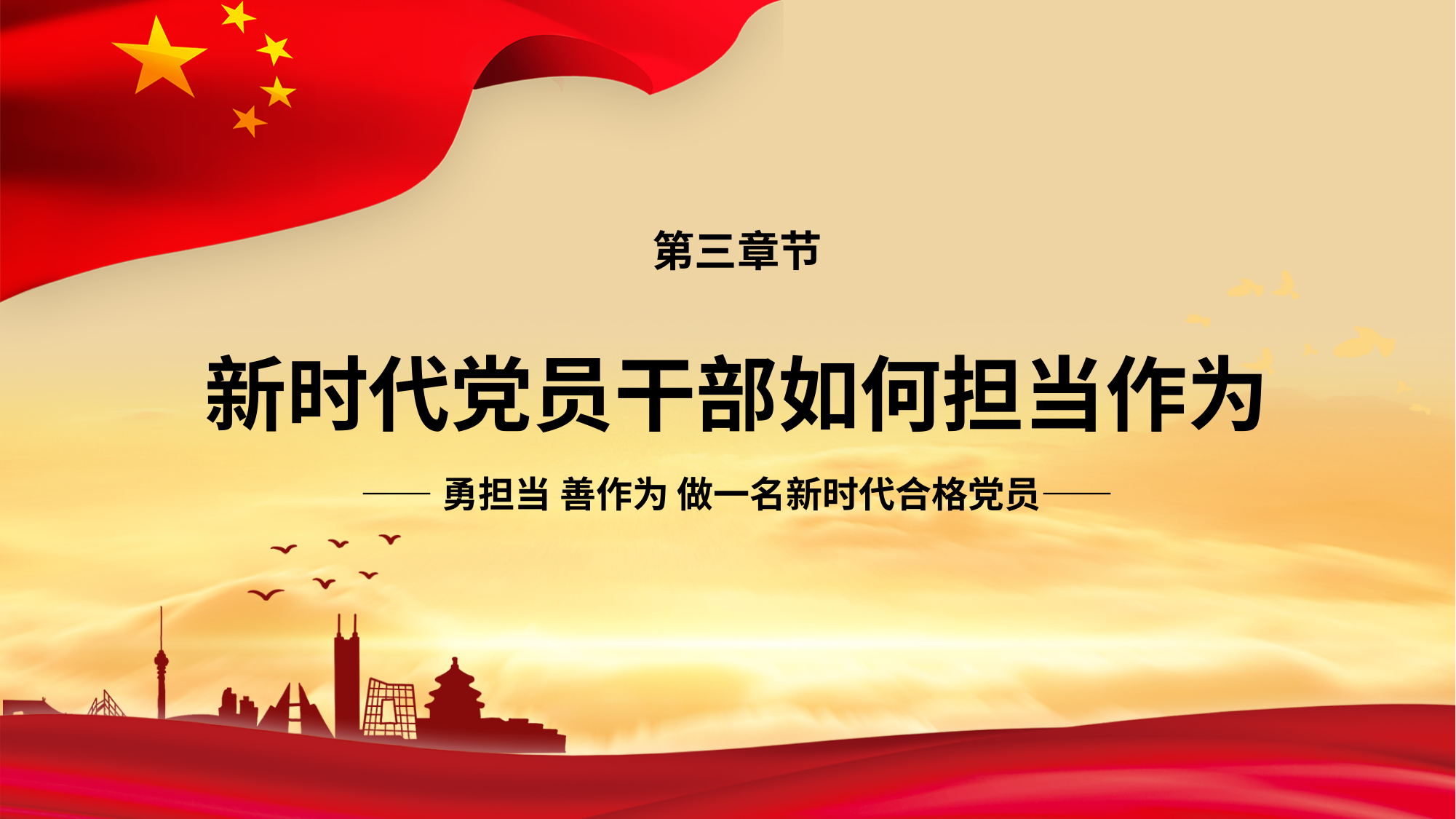

第三章节
新时代党员干部如何担当作为
——勇担当 善作为 做一名新时代合格党员——